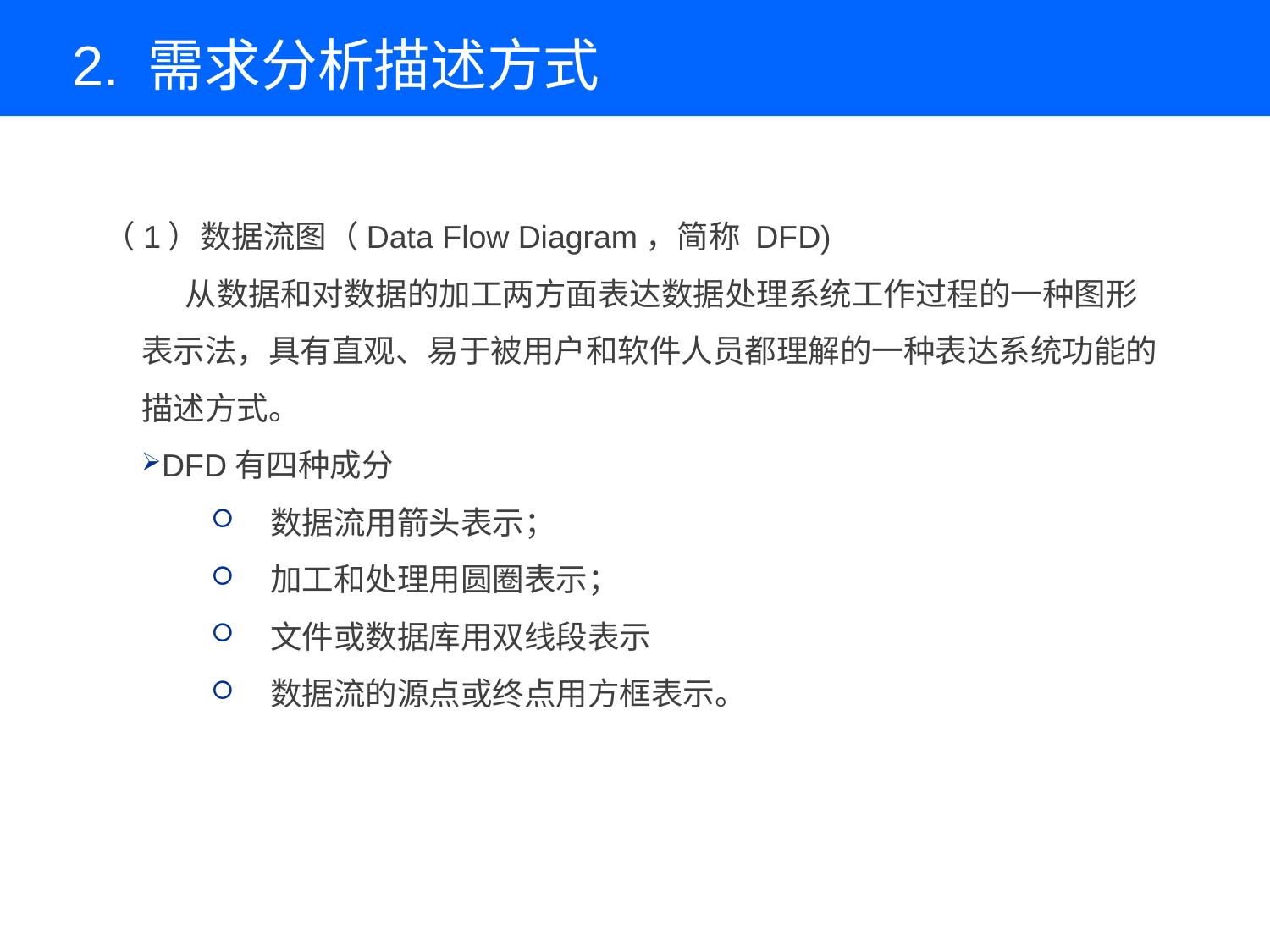

# 2. 需求分析描述方式
（1）数据流图（Data Flow Diagram，简称 DFD)
     从数据和对数据的加工两方面表达数据处理系统工作过程的一种图形表示法，具有直观、易于被用户和软件人员都理解的一种表达系统功能的描述方式。
DFD有四种成分
    数据流用箭头表示；
    加工和处理用圆圈表示；
    文件或数据库用双线段表示
    数据流的源点或终点用方框表示。